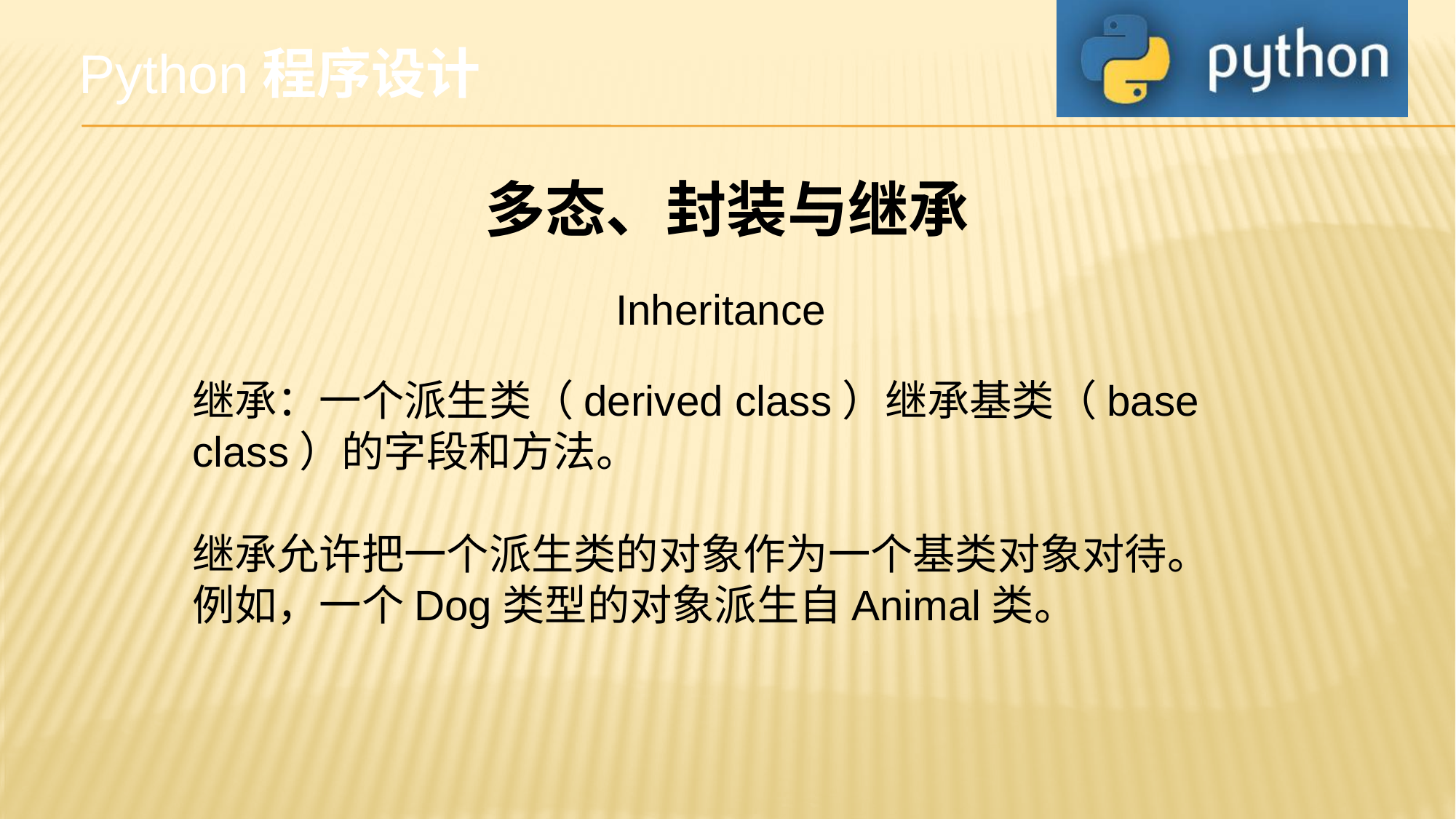

Python程序设计
多态、封装与继承
Inheritance
继承：一个派生类（derived class）继承基类（base class）的字段和方法。
继承允许把一个派生类的对象作为一个基类对象对待。
例如，一个Dog类型的对象派生自Animal类。